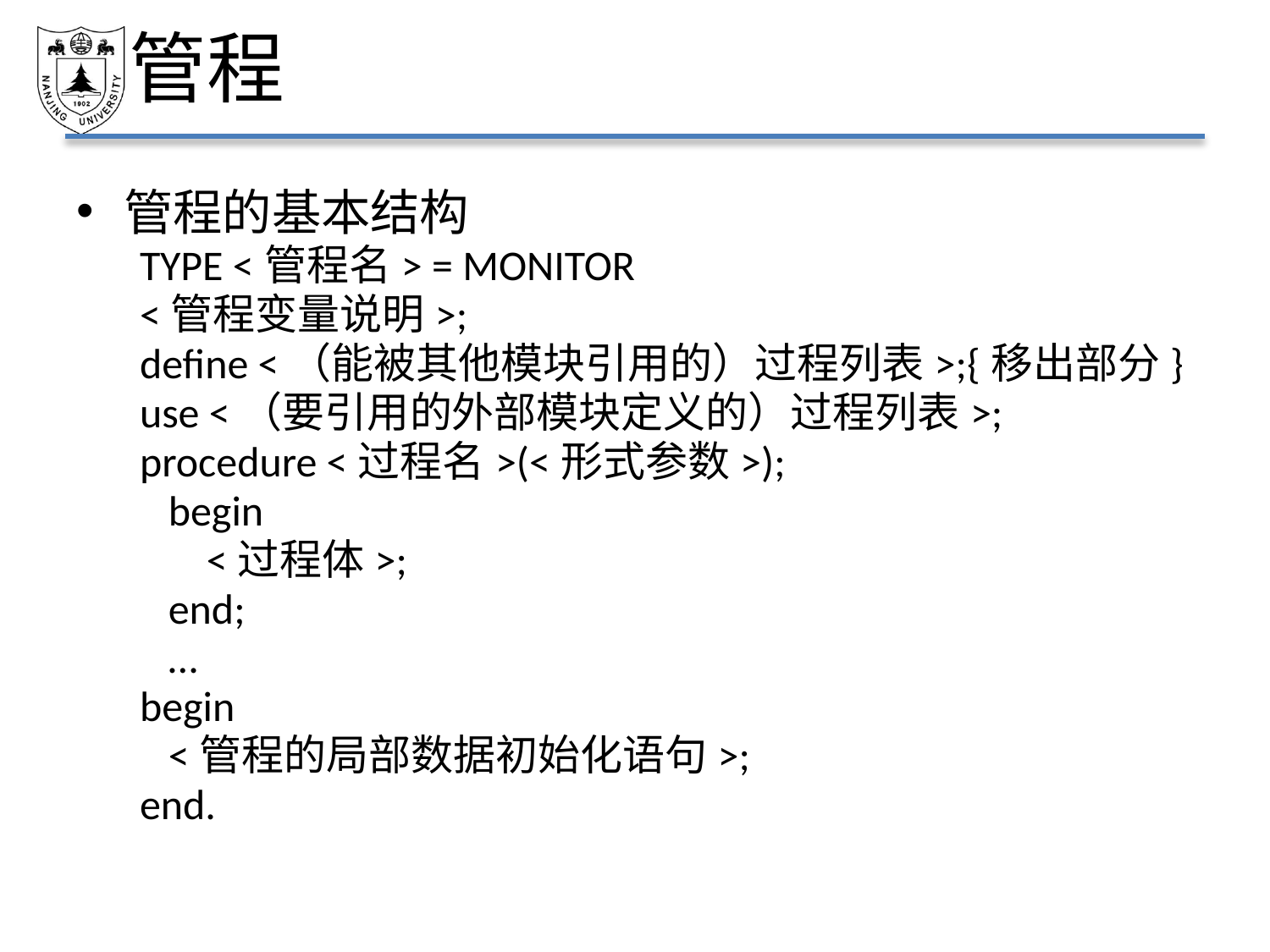

# 管程
管程的基本结构
TYPE <管程名> = MONITOR
<管程变量说明>;
define <（能被其他模块引用的）过程列表>;{移出部分}
use <（要引用的外部模块定义的）过程列表>;
procedure <过程名>(<形式参数>);
   begin
       <过程体>;
   end;
   …
begin
   <管程的局部数据初始化语句>;
end.